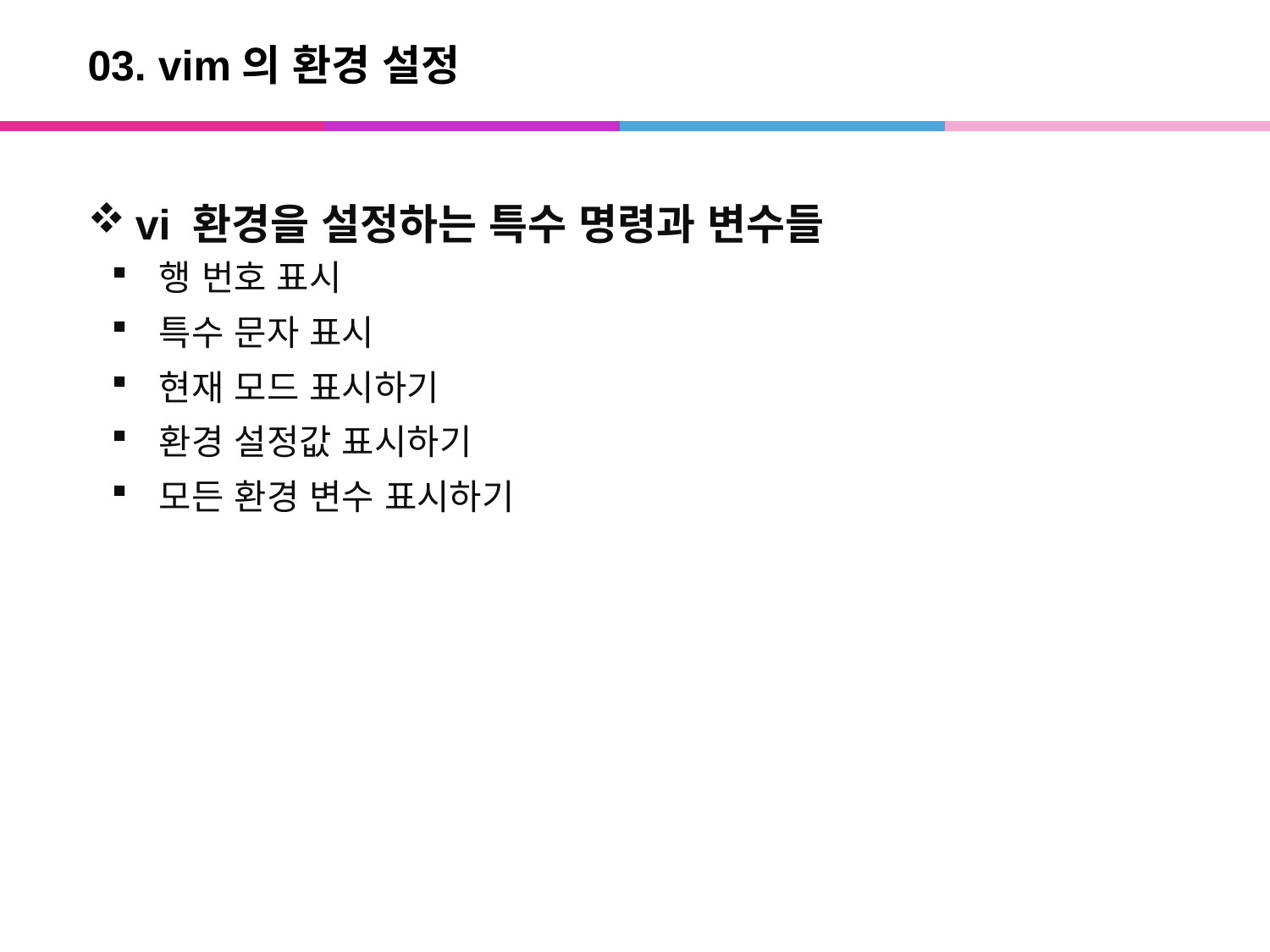

# 03. vim의 환경 설정
vi 환경을 설정하는 특수 명령과 변수들
행 번호 표시
특수 문자 표시
현재 모드 표시하기
환경 설정값 표시하기
모든 환경 변수 표시하기